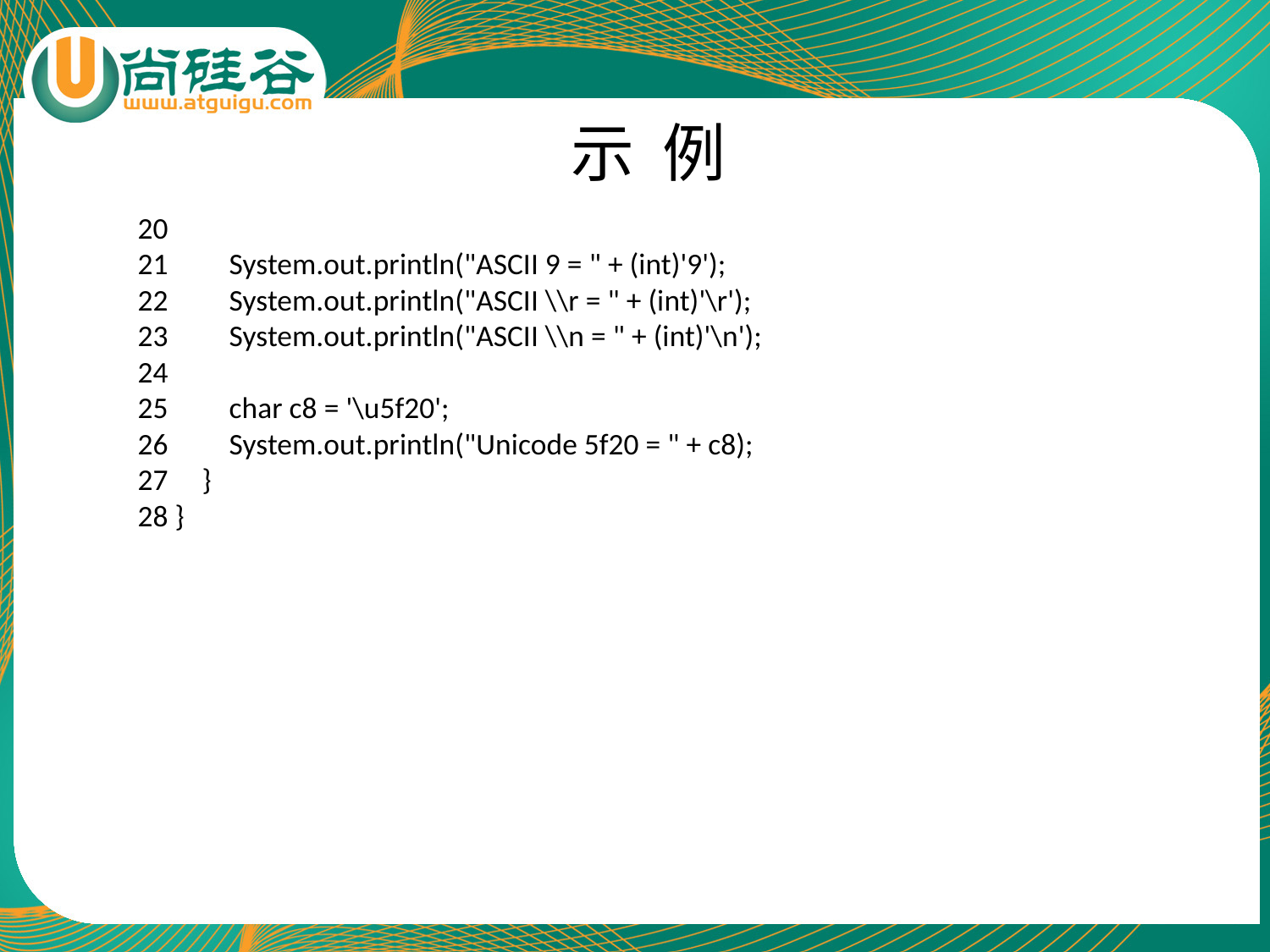

# 示  例
20
21         System.out.println("ASCII 9 = " + (int)'9');
22         System.out.println("ASCII \\r = " + (int)'\r');
23         System.out.println("ASCII \\n = " + (int)'\n');
24
25         char c8 = '\u5f20';
26         System.out.println("Unicode 5f20 = " + c8);
27     }
28 }